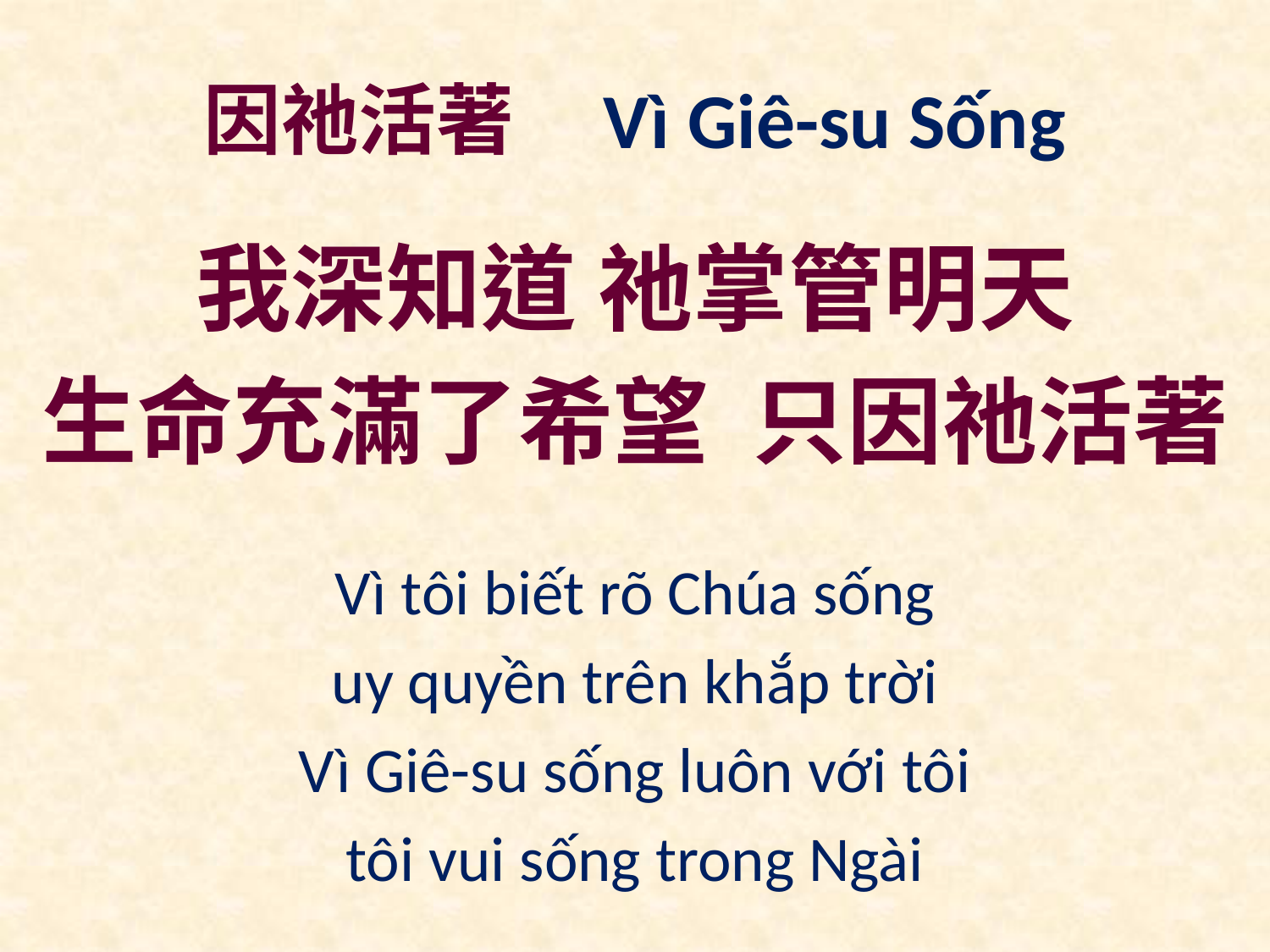

# 因祂活著    Vì Giê-su Sống
我深知道 祂掌管明天
生命充滿了希望  只因祂活著
Vì tôi biết rõ Chúa sống
uy quyền trên khắp trời
Vì Giê-su sống luôn với tôi
tôi vui sống trong Ngài